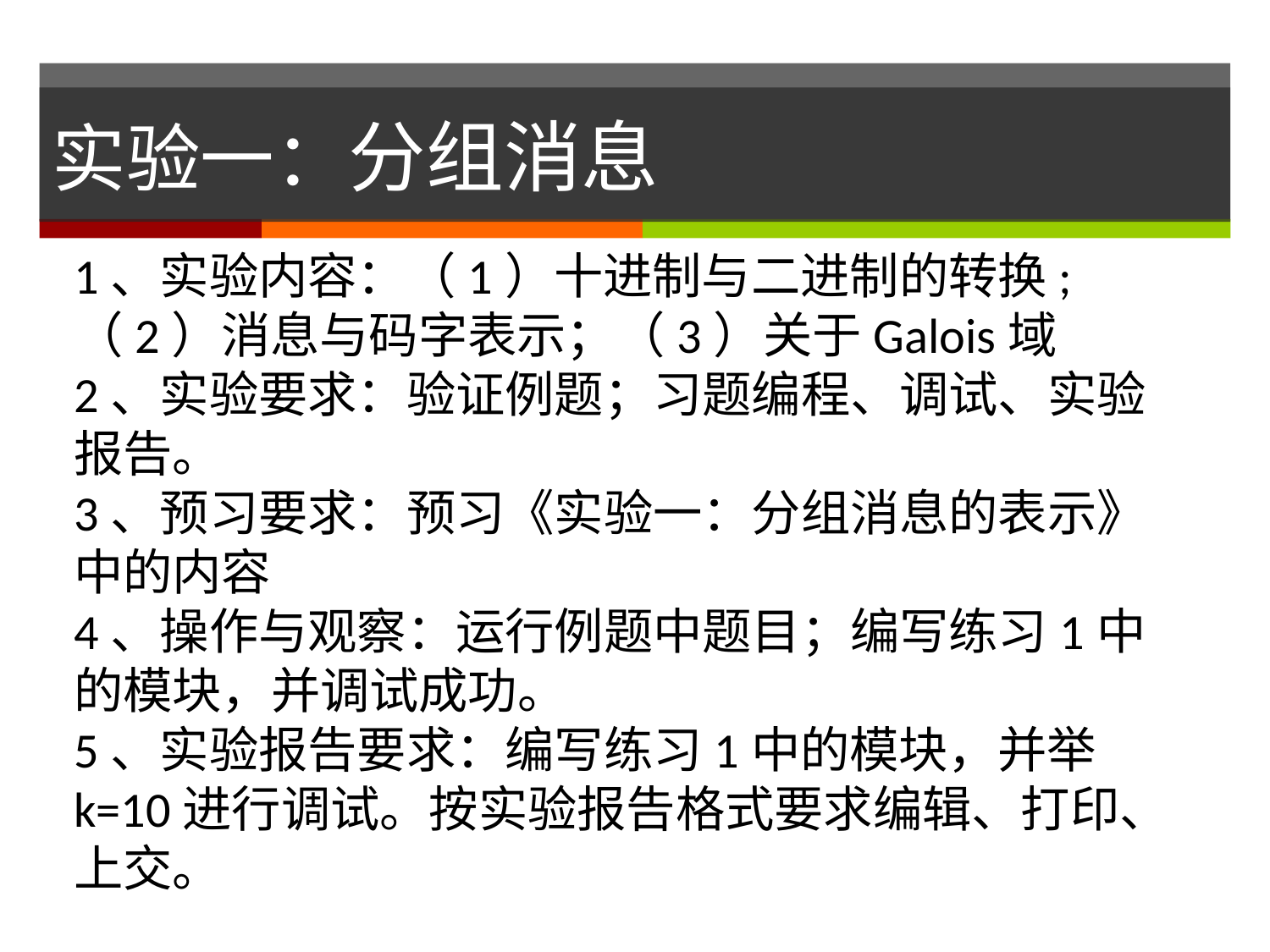

# 实验一：分组消息
1、实验内容：（1）十进制与二进制的转换;（2）消息与码字表示；（3）关于Galois域
2、实验要求：验证例题；习题编程、调试、实验报告。
3、预习要求：预习《实验一：分组消息的表示》中的内容
4、操作与观察：运行例题中题目；编写练习1中的模块，并调试成功。
5、实验报告要求：编写练习1中的模块，并举k=10进行调试。按实验报告格式要求编辑、打印、上交。